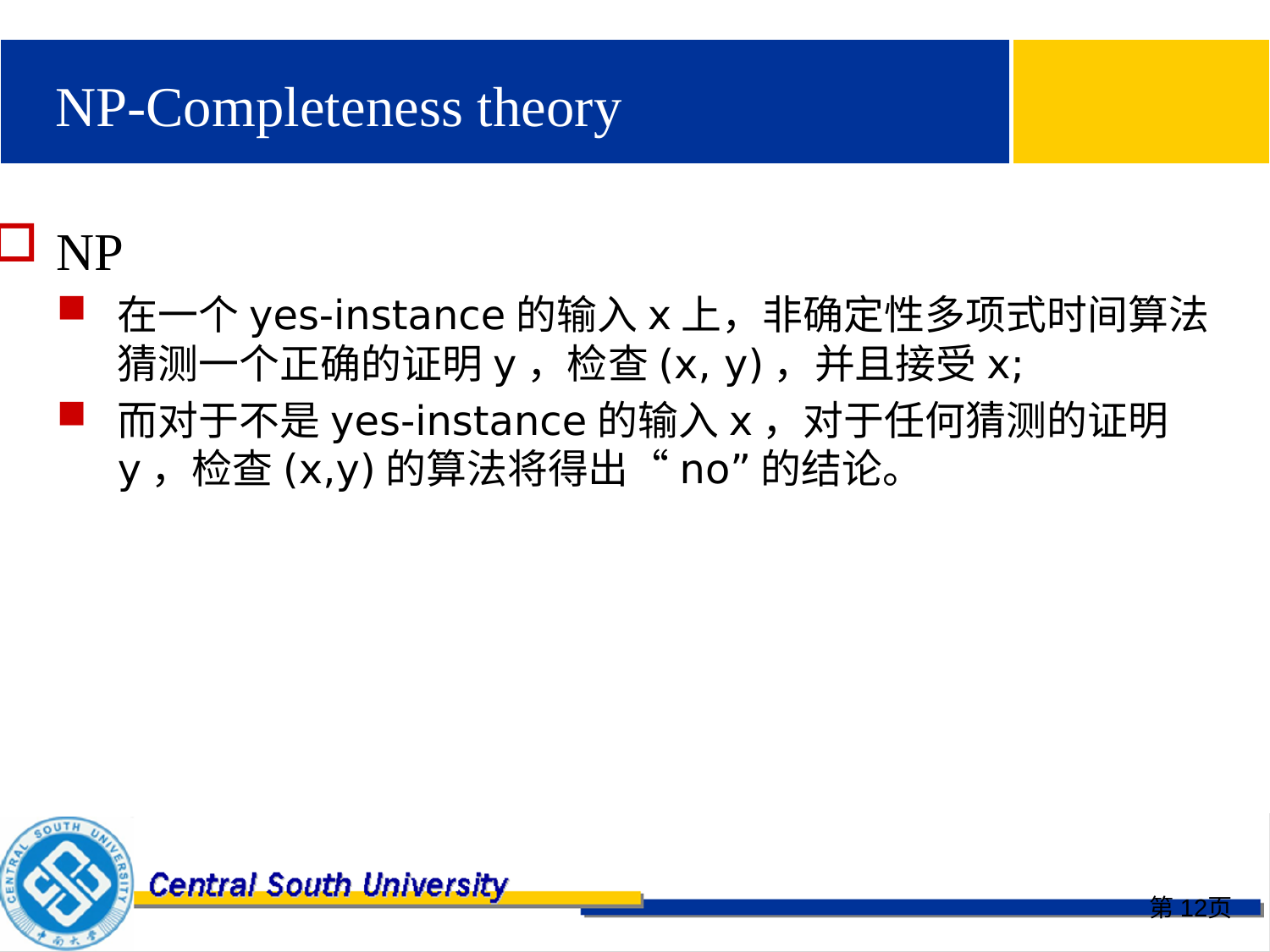

# NP-Completeness theory
NP
在一个yes-instance的输入x上，非确定性多项式时间算法猜测一个正确的证明y，检查(x, y)，并且接受x;
而对于不是yes-instance的输入x，对于任何猜测的证明y，检查(x,y)的算法将得出“no”的结论。
第12页